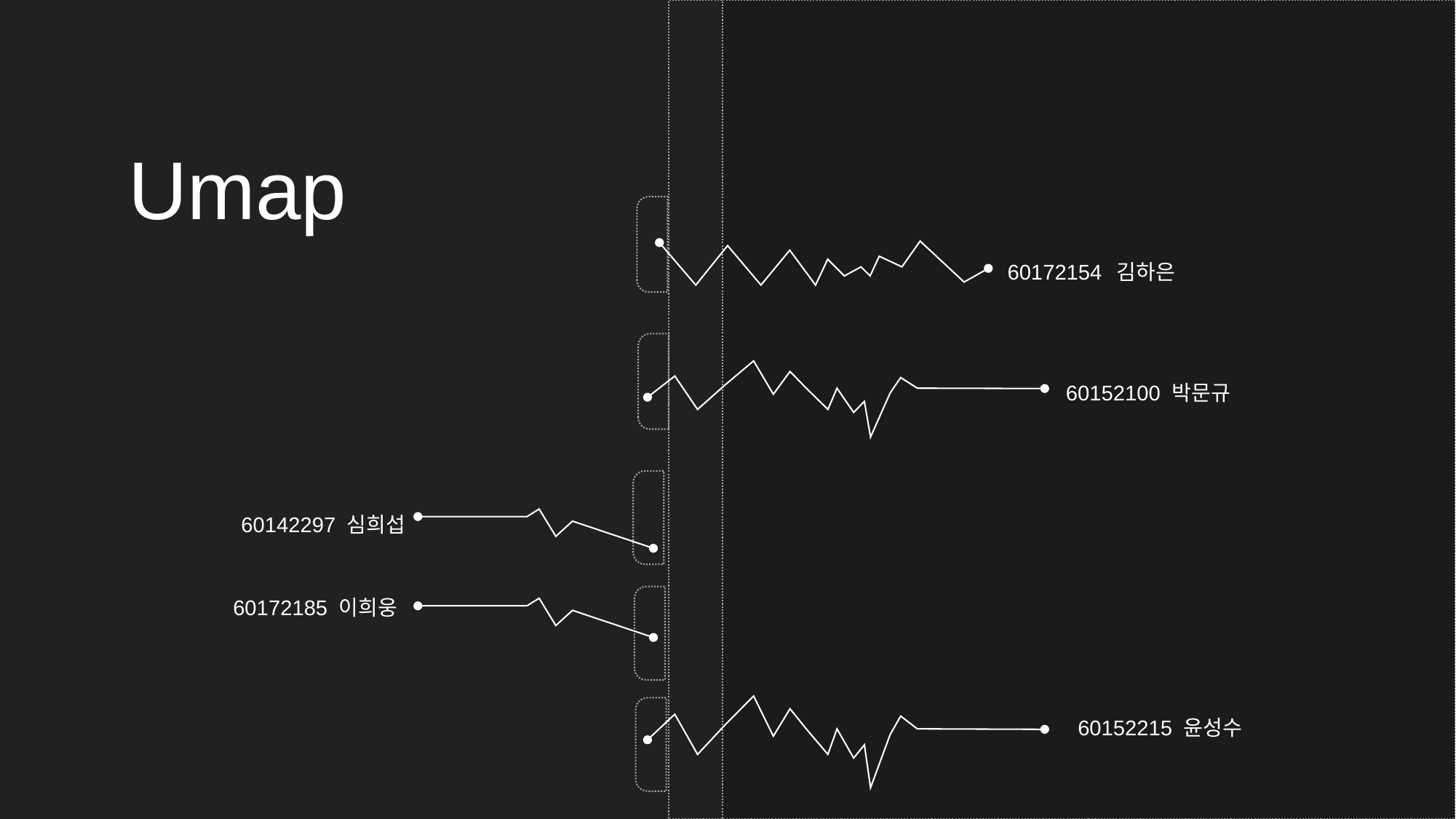

Umap

60172154	김하은

60152100 박문규

60142297 심희섭

60172185 이희웅

60152215 윤성수